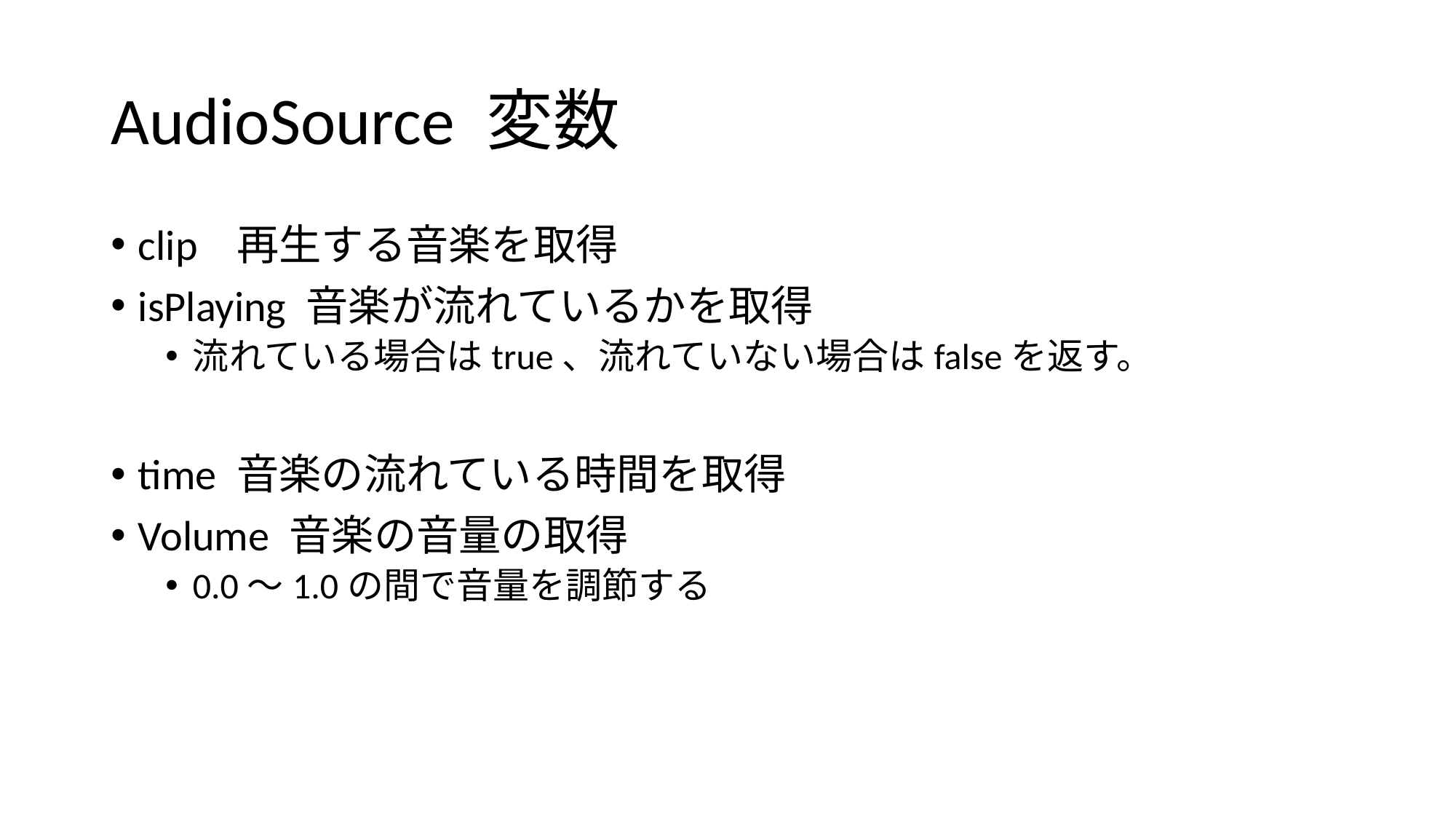

# AudioSource 変数
clip   再生する音楽を取得
isPlaying 音楽が流れているかを取得
流れている場合はtrue、流れていない場合はfalseを返す。

time 音楽の流れている時間を取得
Volume 音楽の音量の取得
0.0～1.0の間で音量を調節する